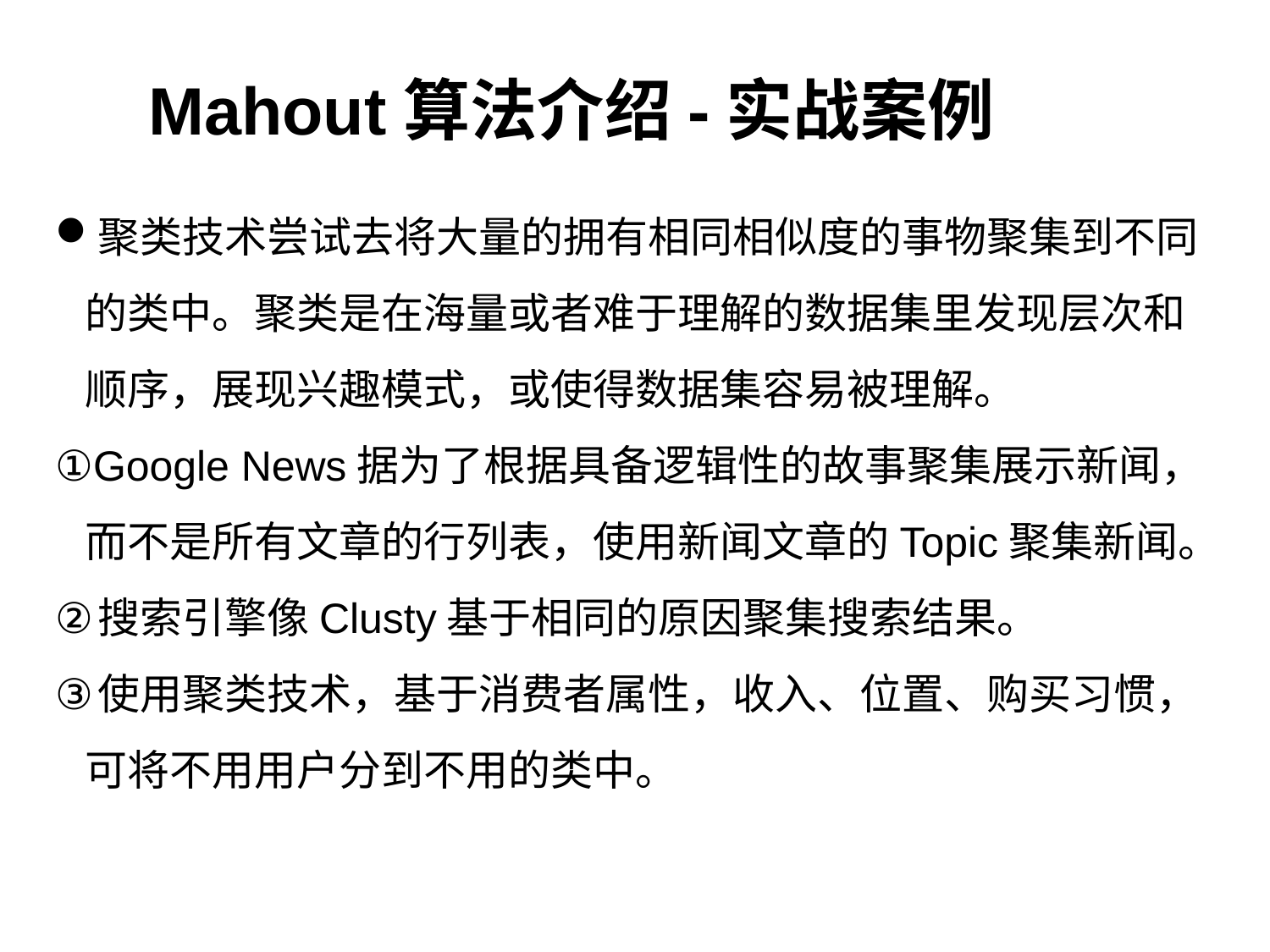

Mahout算法介绍-实战案例

聚类技术尝试去将大量的拥有相同相似度的事物聚集到不同的类中。聚类是在海量或者难于理解的数据集里发现层次和顺序，展现兴趣模式，或使得数据集容易被理解。
Google News据为了根据具备逻辑性的故事聚集展示新闻，而不是所有文章的行列表，使用新闻文章的Topic聚集新闻。
搜索引擎像Clusty基于相同的原因聚集搜索结果。
使用聚类技术，基于消费者属性，收入、位置、购买习惯，可将不用用户分到不用的类中。